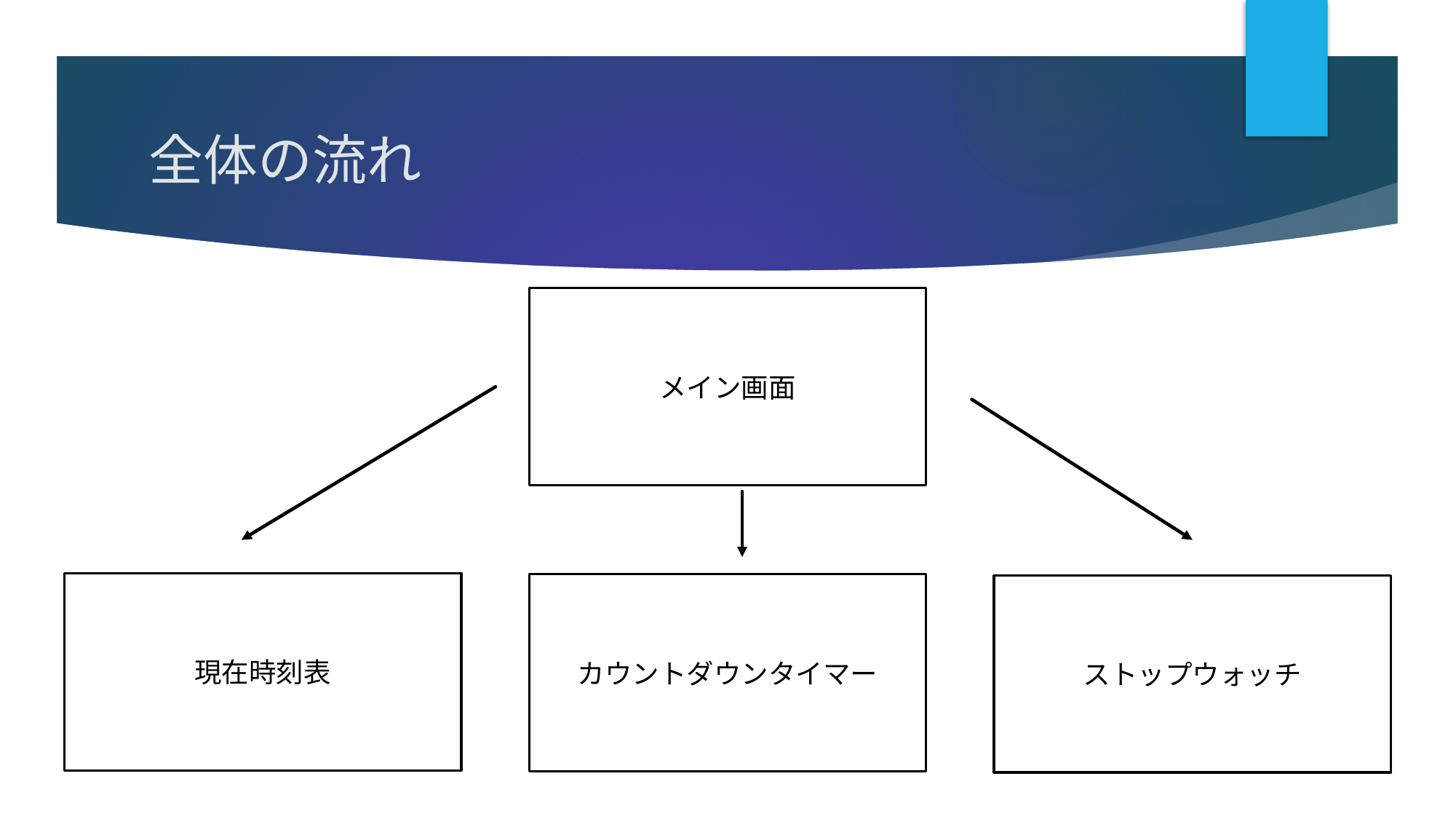

# 全体の流れ
メイン画面
現在時刻表
カウントダウンタイマー
ストップウォッチ